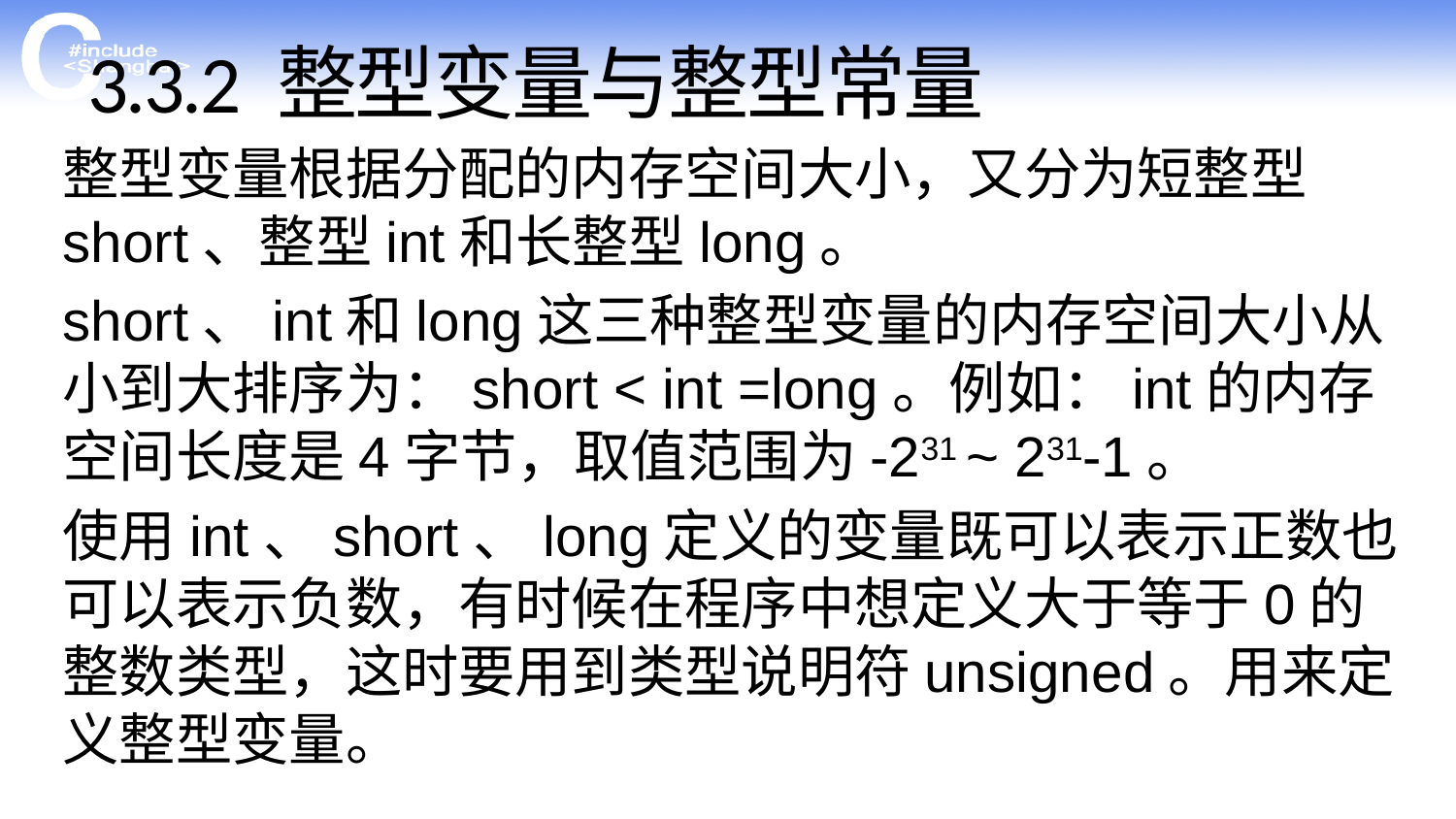

# 3.3.2 整型变量与整型常量
整型变量根据分配的内存空间大小，又分为短整型short、整型int和长整型long。
short、int和long这三种整型变量的内存空间大小从小到大排序为：short < int =long。例如：int的内存空间长度是4字节，取值范围为-231 ~ 231-1。
使用int、short、long定义的变量既可以表示正数也可以表示负数，有时候在程序中想定义大于等于0的整数类型，这时要用到类型说明符unsigned。用来定义整型变量。